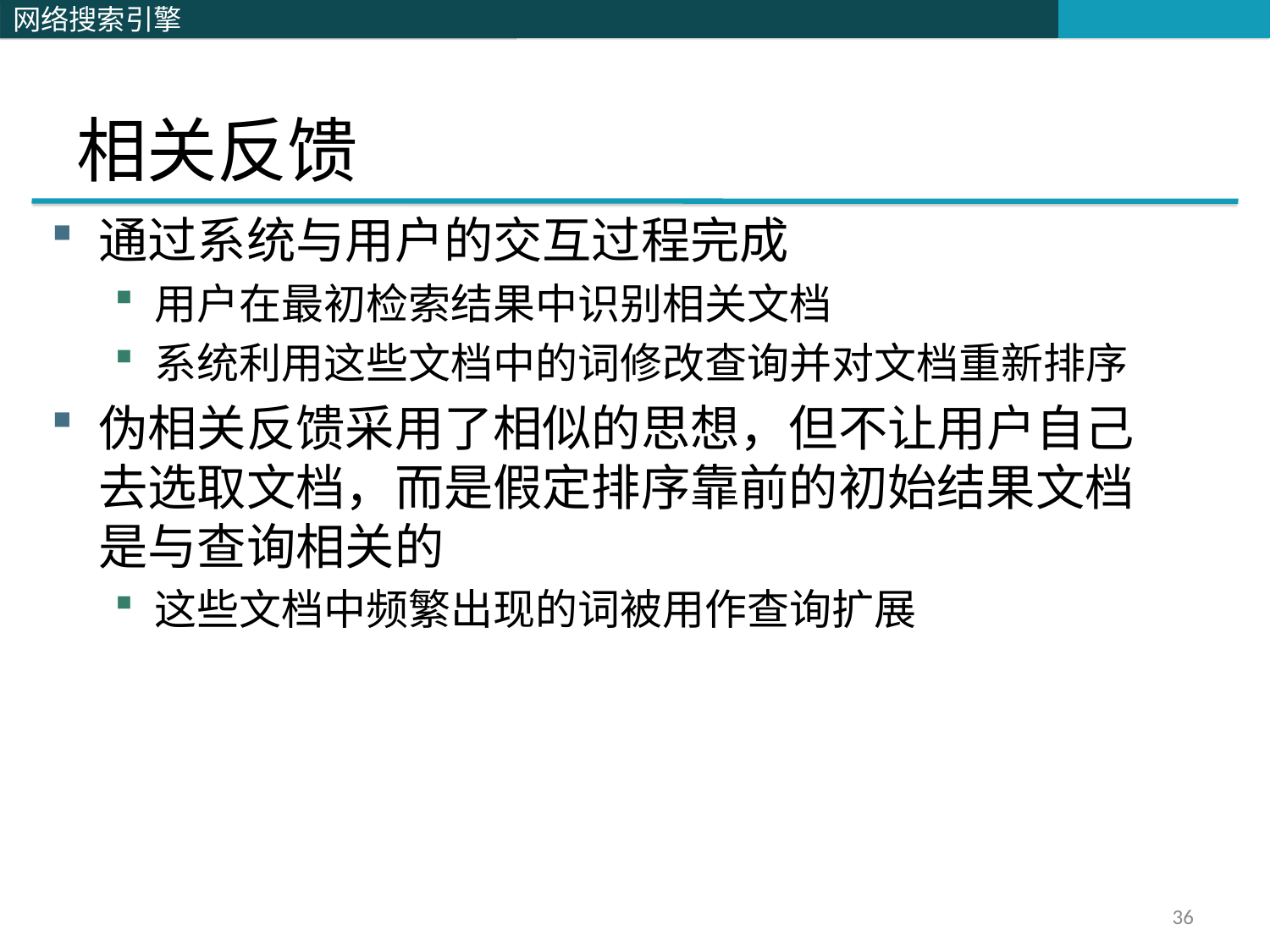

# 相关反馈
通过系统与用户的交互过程完成
用户在最初检索结果中识别相关文档
系统利用这些文档中的词修改查询并对文档重新排序
伪相关反馈采用了相似的思想，但不让用户自己去选取文档，而是假定排序靠前的初始结果文档是与查询相关的
这些文档中频繁出现的词被用作查询扩展
36